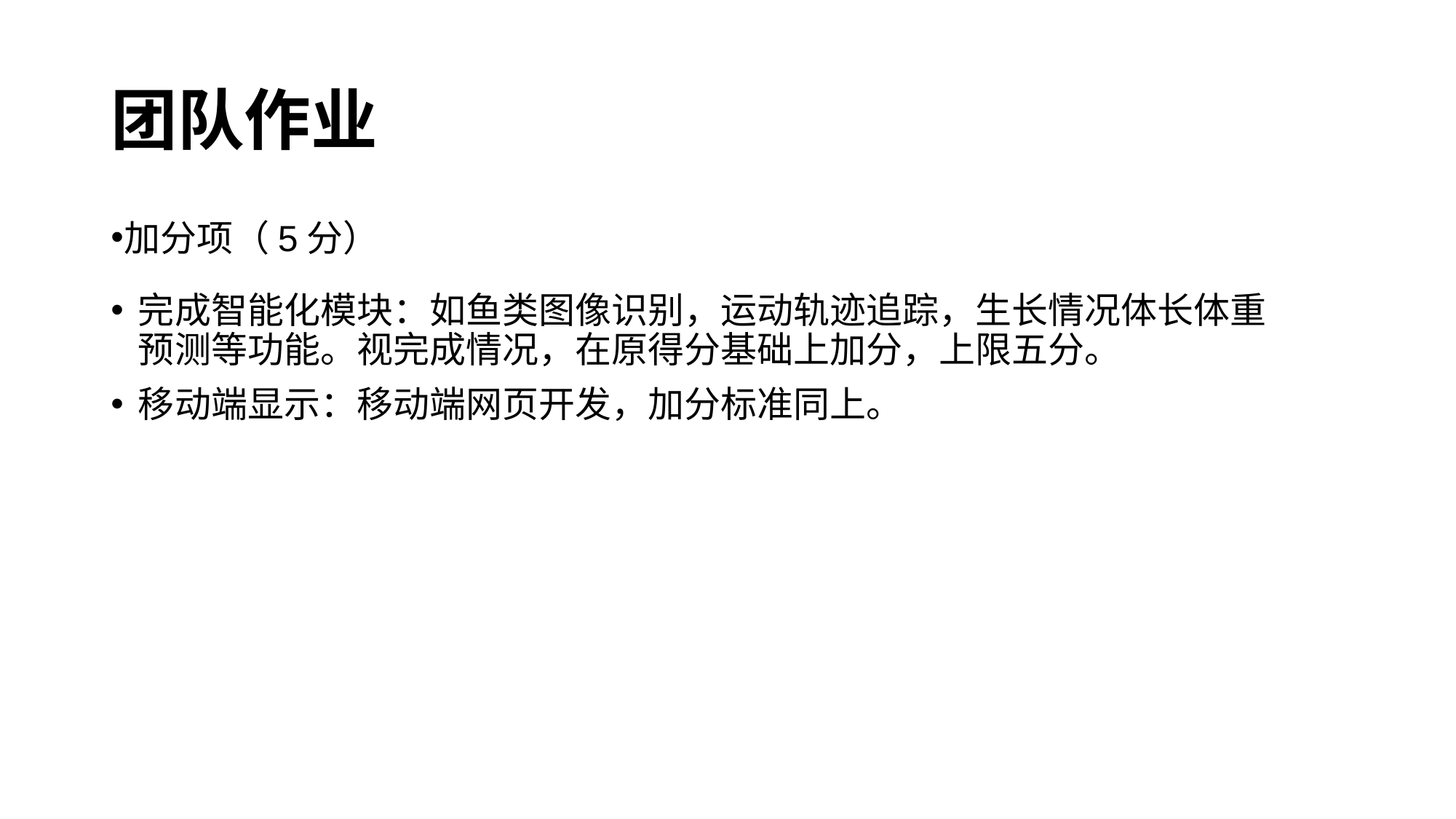

# 团队作业
加分项（5分）
完成智能化模块：如鱼类图像识别，运动轨迹追踪，生长情况体长体重预测等功能。视完成情况，在原得分基础上加分，上限五分。
移动端显示：移动端网页开发，加分标准同上。

4